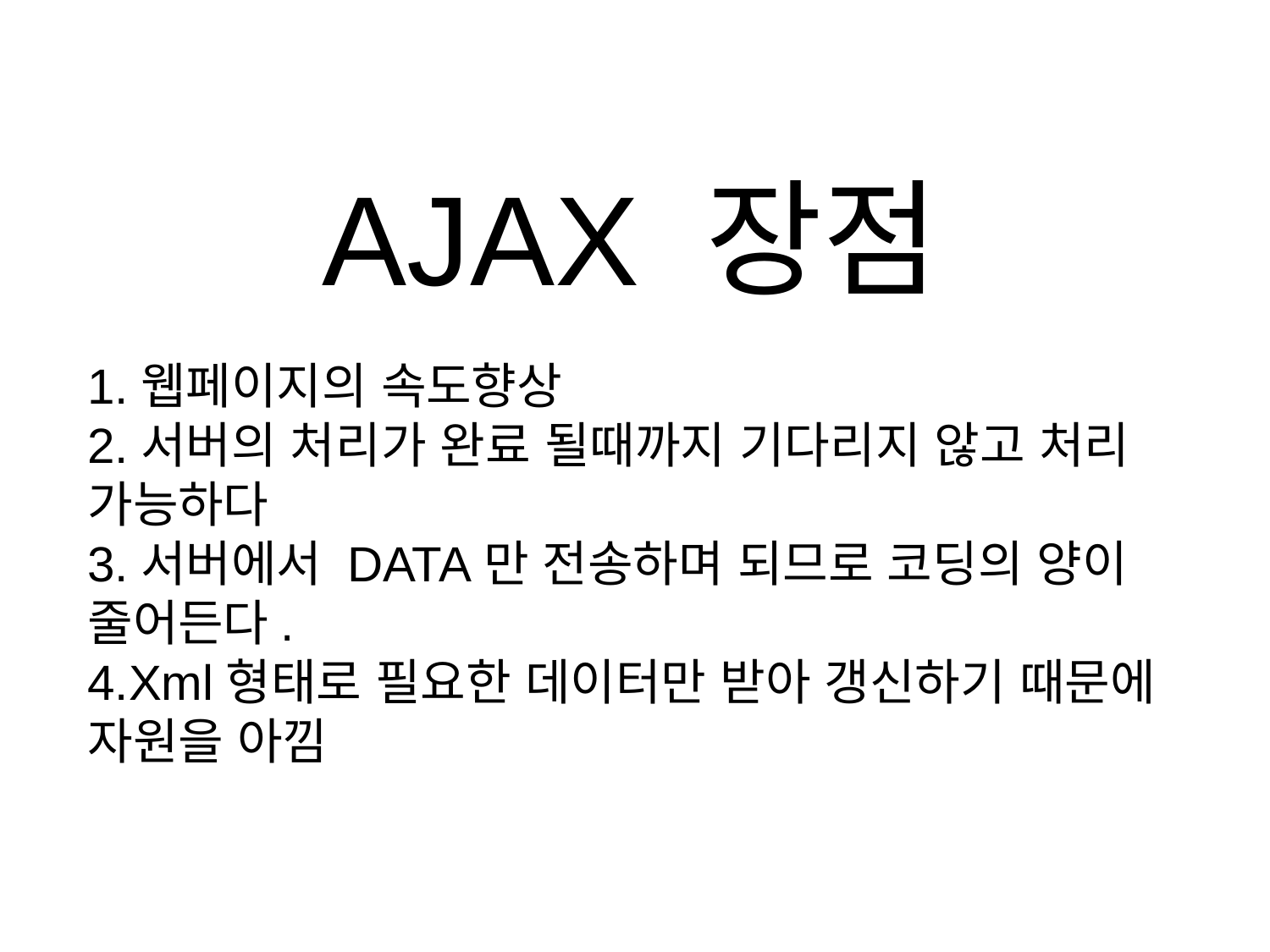

AJAX 장점
1.웹페이지의 속도향상
2.서버의 처리가 완료 될때까지 기다리지 않고 처리 가능하다
3.서버에서 DATA만 전송하며 되므로 코딩의 양이 줄어든다.
4.Xml형태로 필요한 데이터만 받아 갱신하기 때문에 자원을 아낌